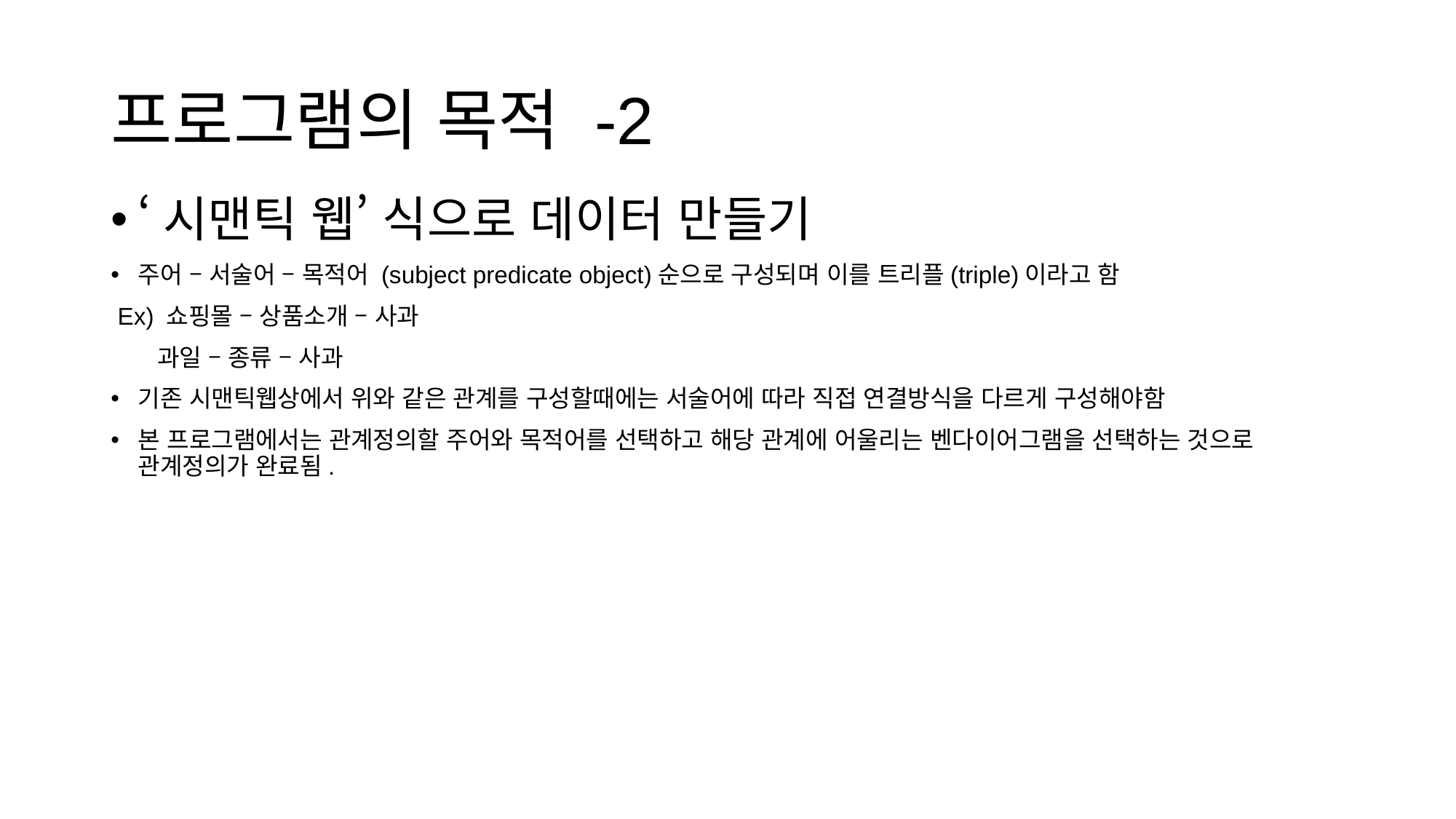

# 프로그램의 목적 -2
‘시맨틱 웹’ 식으로 데이터 만들기
주어 – 서술어 – 목적어 (subject predicate object)순으로 구성되며 이를 트리플(triple)이라고 함
 Ex) 쇼핑몰 – 상품소개 – 사과
      과일 – 종류 – 사과
기존 시맨틱웹상에서 위와 같은 관계를 구성할때에는 서술어에 따라 직접 연결방식을 다르게 구성해야함
본 프로그램에서는 관계정의할 주어와 목적어를 선택하고 해당 관계에 어울리는 벤다이어그램을 선택하는 것으로 관계정의가 완료됨.